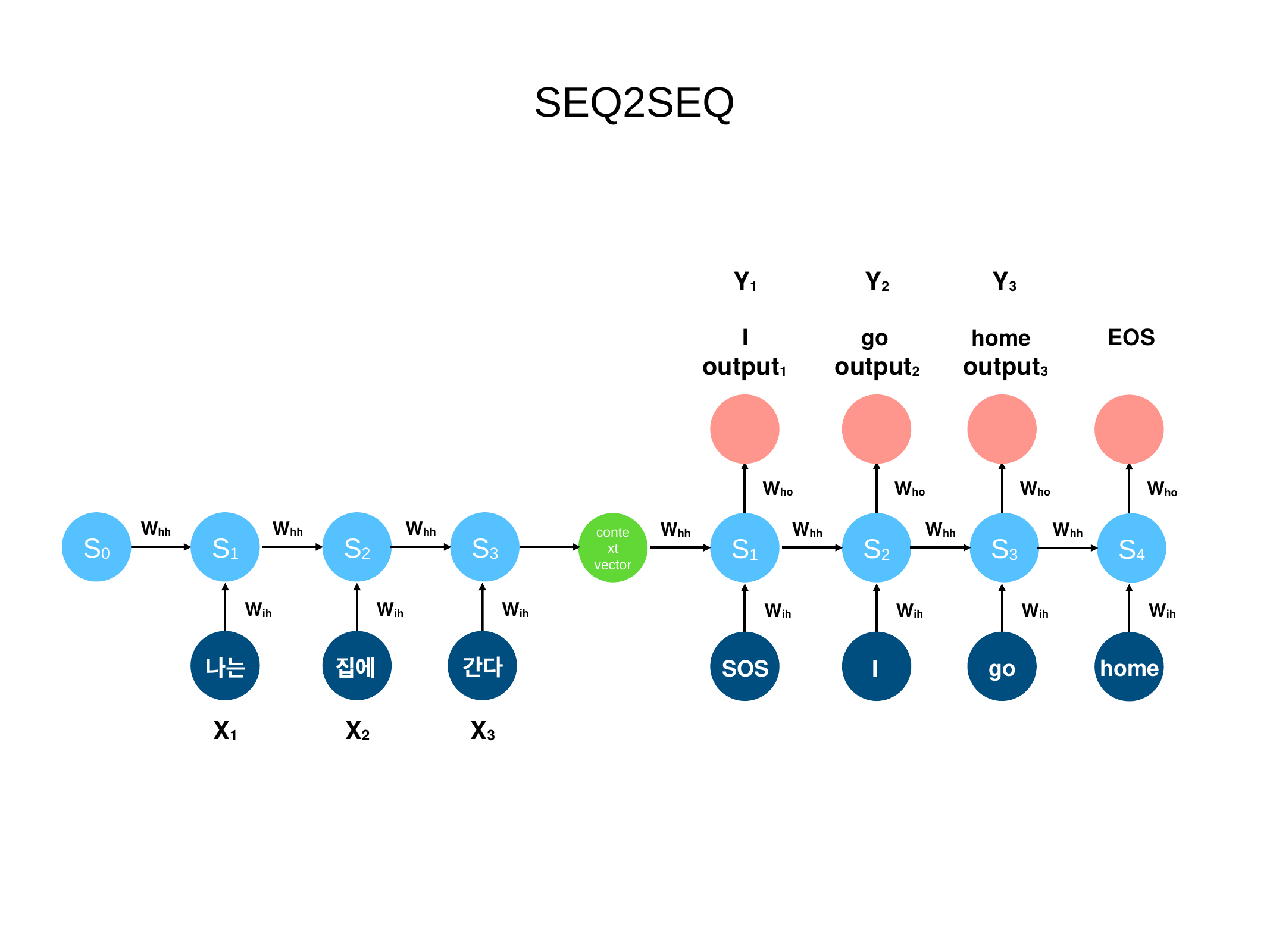

SEQ2SEQ
Y1
Y2
Y3
I
go
EOS
home
output1
output2
output3

Who
Who
Who
Who
Whh
Whh
Whh
Whh
Whh
Whh
Whh
S0
S1
S2
S3
context vector
S1
S2
S3
S4

Wih
Wih
Wih
Wih
Wih
Wih
Wih

go
간다
home
SOS
I
나는
집에
X1
X2
X3